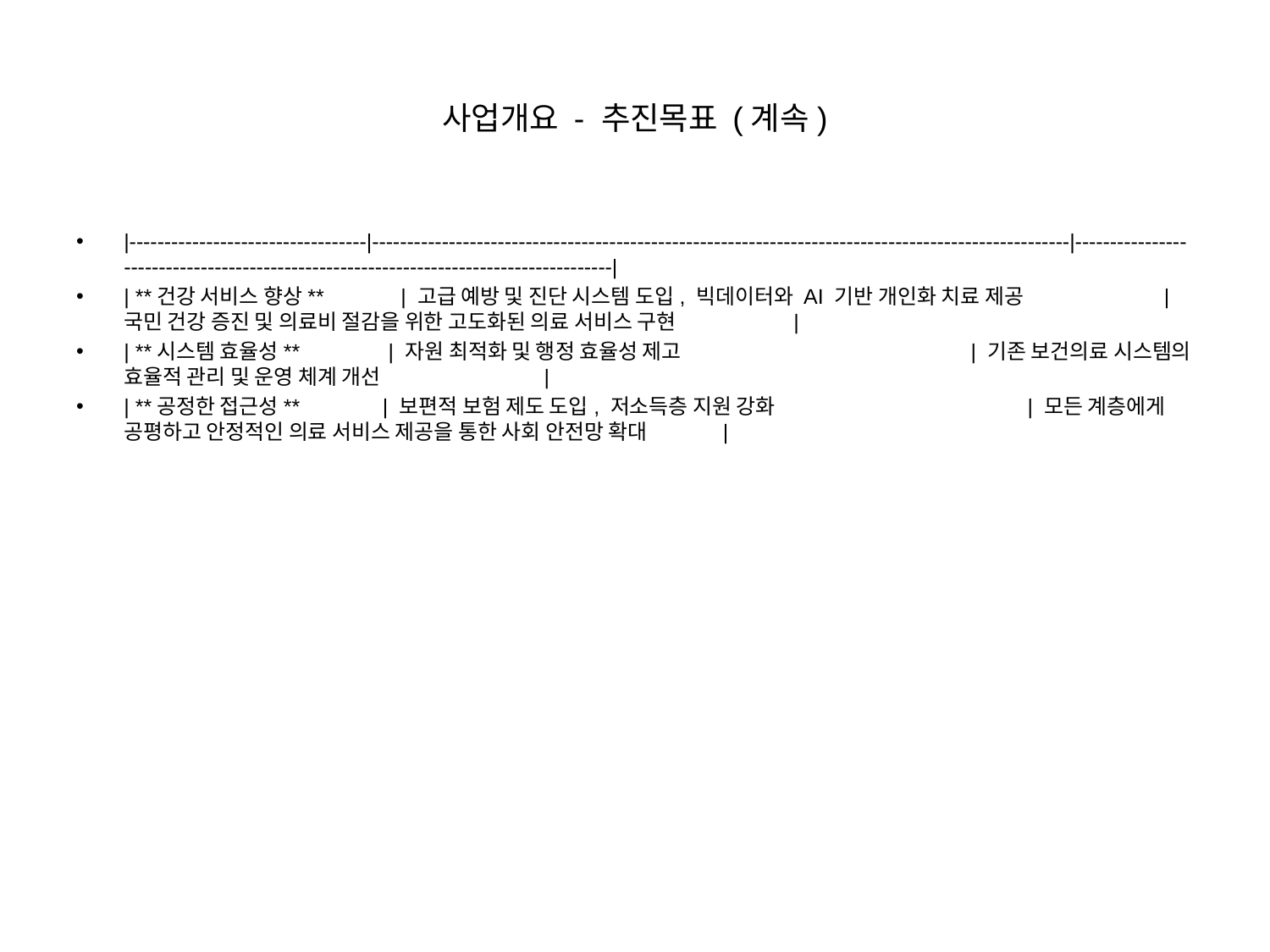

# 사업개요 - 추진목표 (계속)
|----------------------------------|----------------------------------------------------------------------------------------------------|--------------------------------------------------------------------------------------|
| **건강 서비스 향상**             | 고급 예방 및 진단 시스템 도입, 빅데이터와 AI 기반 개인화 치료 제공                             | 국민 건강 증진 및 의료비 절감을 위한 고도화된 의료 서비스 구현                        |
| **시스템 효율성**               | 자원 최적화 및 행정 효율성 제고                                                             | 기존 보건의료 시스템의 효율적 관리 및 운영 체계 개선                                  |
| **공정한 접근성**              | 보편적 보험 제도 도입, 저소득층 지원 강화                                                     | 모든 계층에게 공평하고 안정적인 의료 서비스 제공을 통한 사회 안전망 확대               |